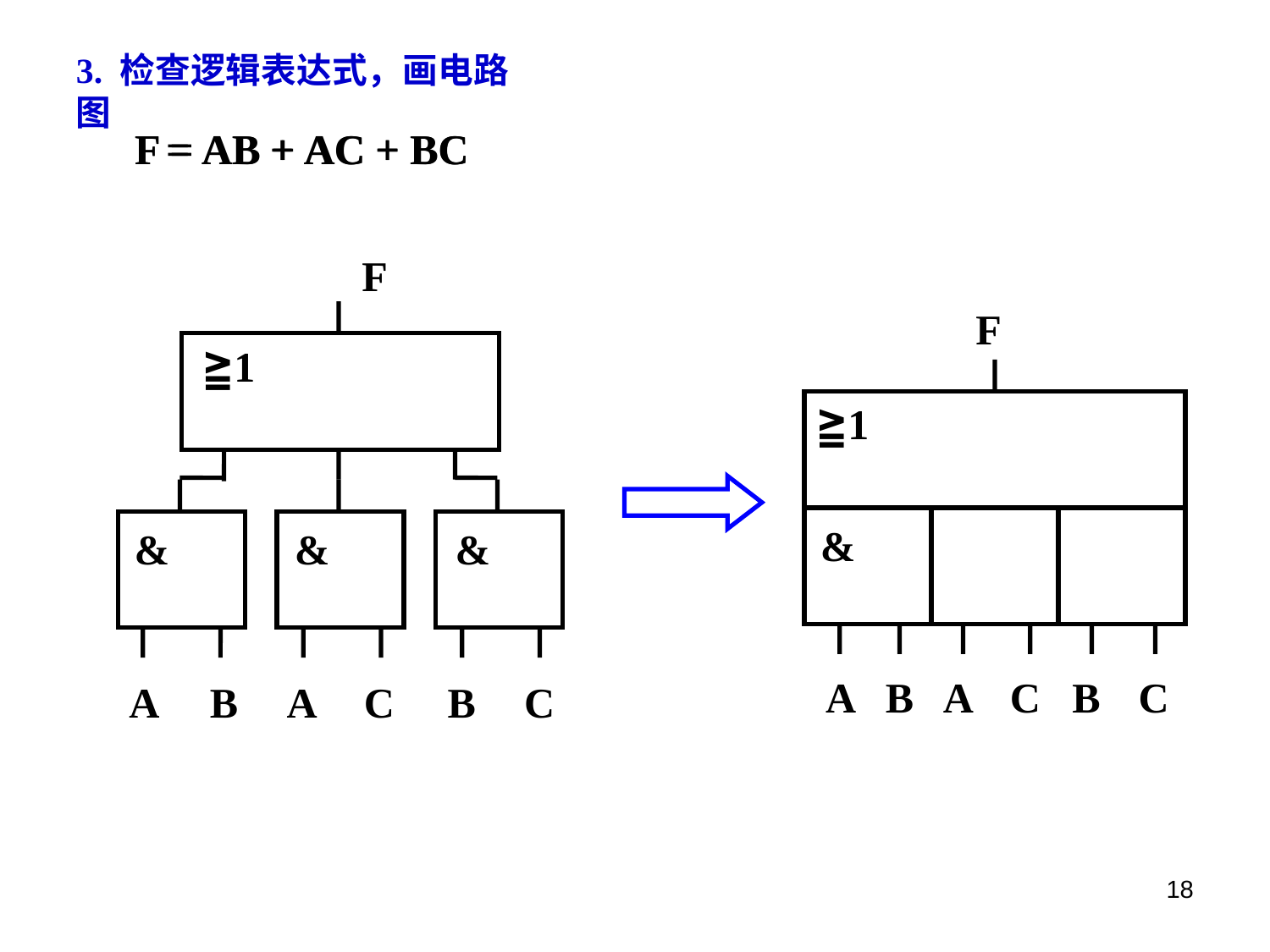

3. 检查逻辑表达式，画电路图
F = AB + AC + BC
F
=
AB
+
AC
+
BC
F
F

≧1

&

A   B   A    C   B    C

≧1

&
&
&

A     B     A     C     B     C
18